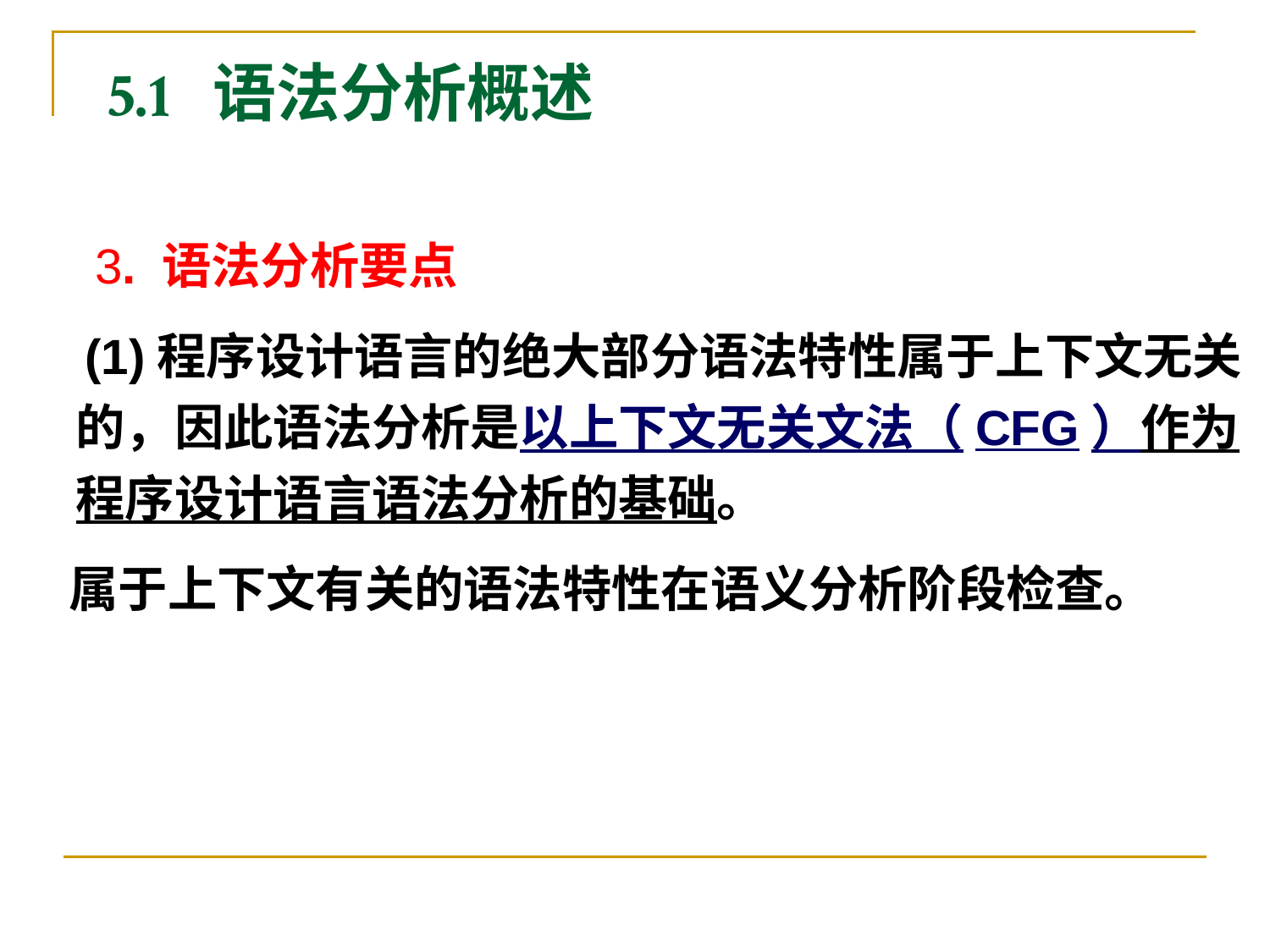

# 5.1  语法分析概述
      3. 语法分析要点
　 (1)程序设计语言的绝大部分语法特性属于上下文无关的，因此语法分析是以上下文无关文法（CFG）作为程序设计语言语法分析的基础。
    属于上下文有关的语法特性在语义分析阶段检查。
11